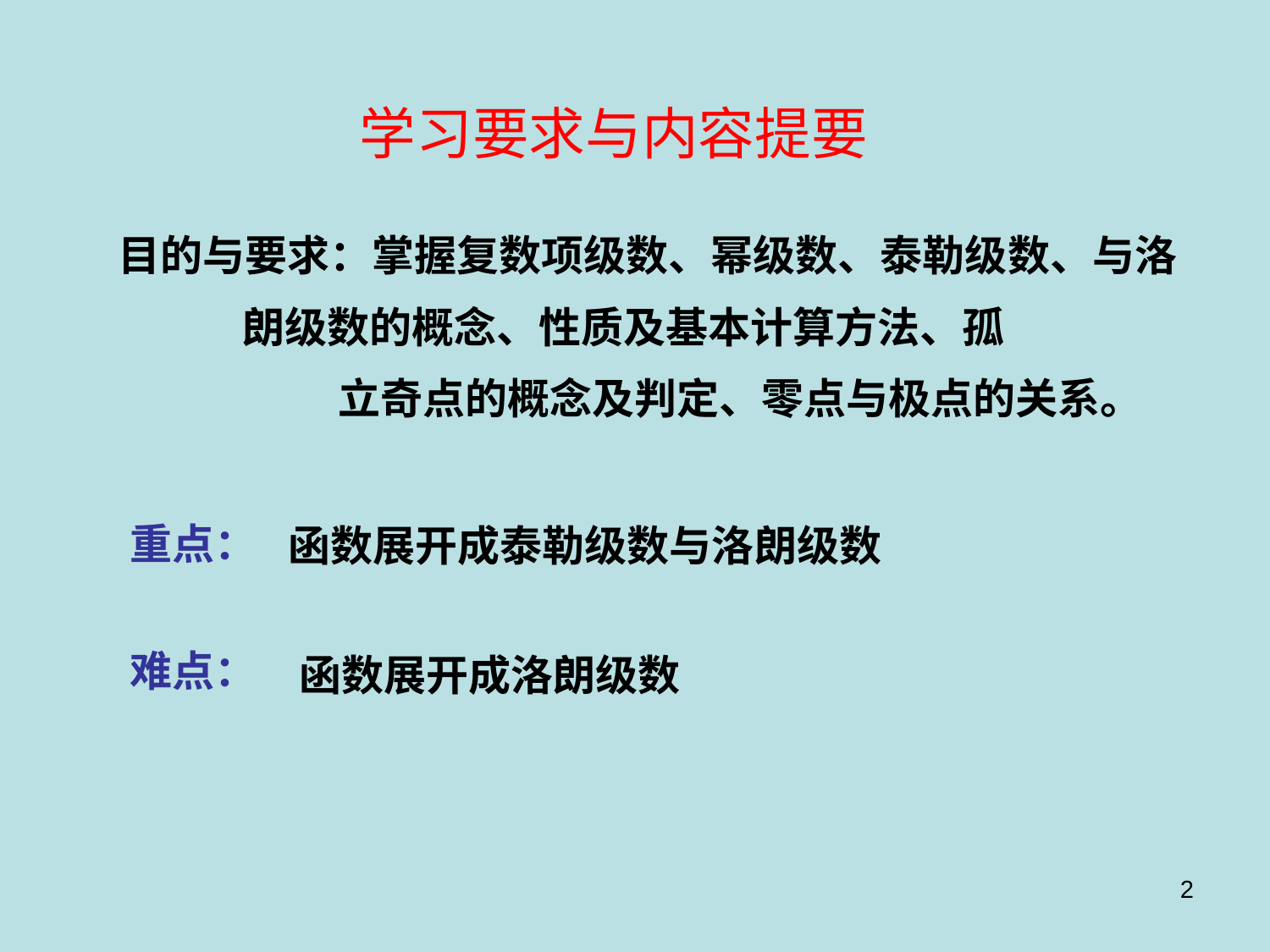

# 学习要求与内容提要

目的与要求：掌握复数项级数、幂级数、泰勒级数、与洛
            朗级数的概念、性质及基本计算方法、孤
                      立奇点的概念及判定、零点与极点的关系。

重点：
函数展开成泰勒级数与洛朗级数

难点：
函数展开成洛朗级数
2